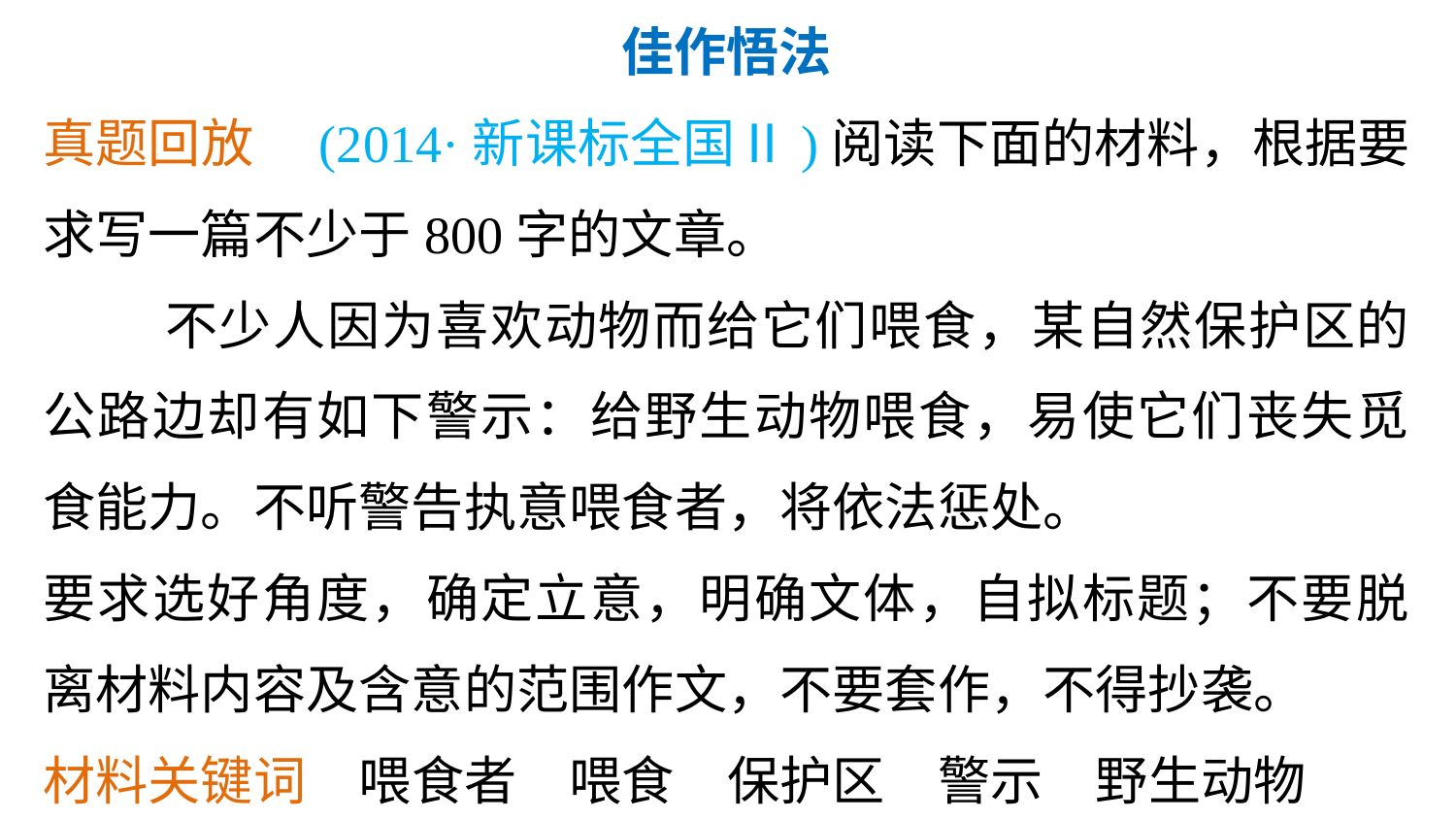

佳作悟法
真题回放　(2014·新课标全国Ⅱ)阅读下面的材料，根据要求写一篇不少于800字的文章。
        不少人因为喜欢动物而给它们喂食，某自然保护区的公路边却有如下警示：给野生动物喂食，易使它们丧失觅食能力。不听警告执意喂食者，将依法惩处。
要求选好角度，确定立意，明确文体，自拟标题；不要脱离材料内容及含意的范围作文，不要套作，不得抄袭。
材料关键词　喂食者　喂食　保护区　警示　野生动物